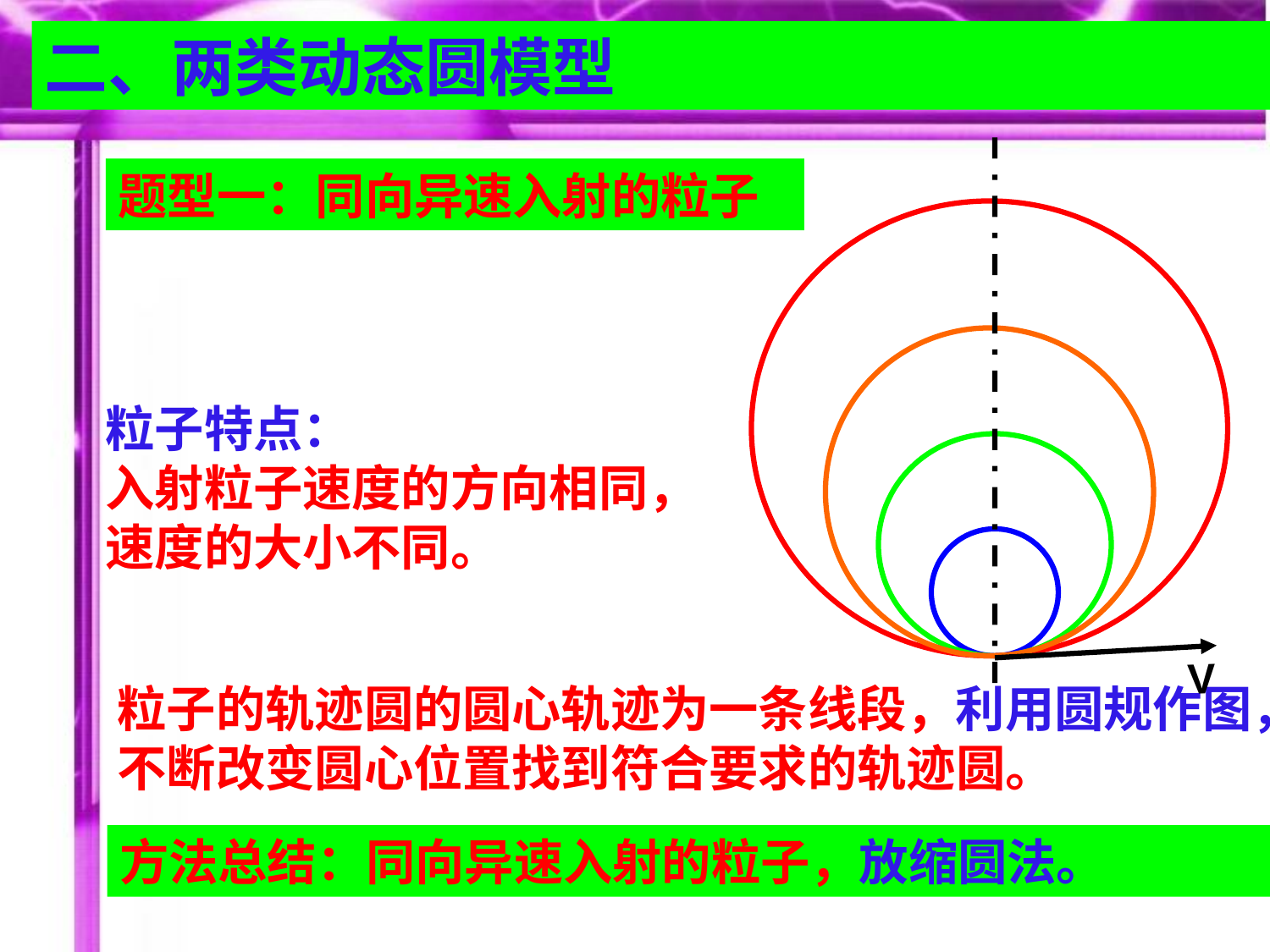

二、两类动态圆模型

题型一：同向异速入射的粒子

粒子特点：
入射粒子速度的方向相同，速度的大小不同。

V

粒子的轨迹圆的圆心轨迹为一条线段，利用圆规作图，不断改变圆心位置找到符合要求的轨迹圆。
方法总结：同向异速入射的粒子，放缩圆法。